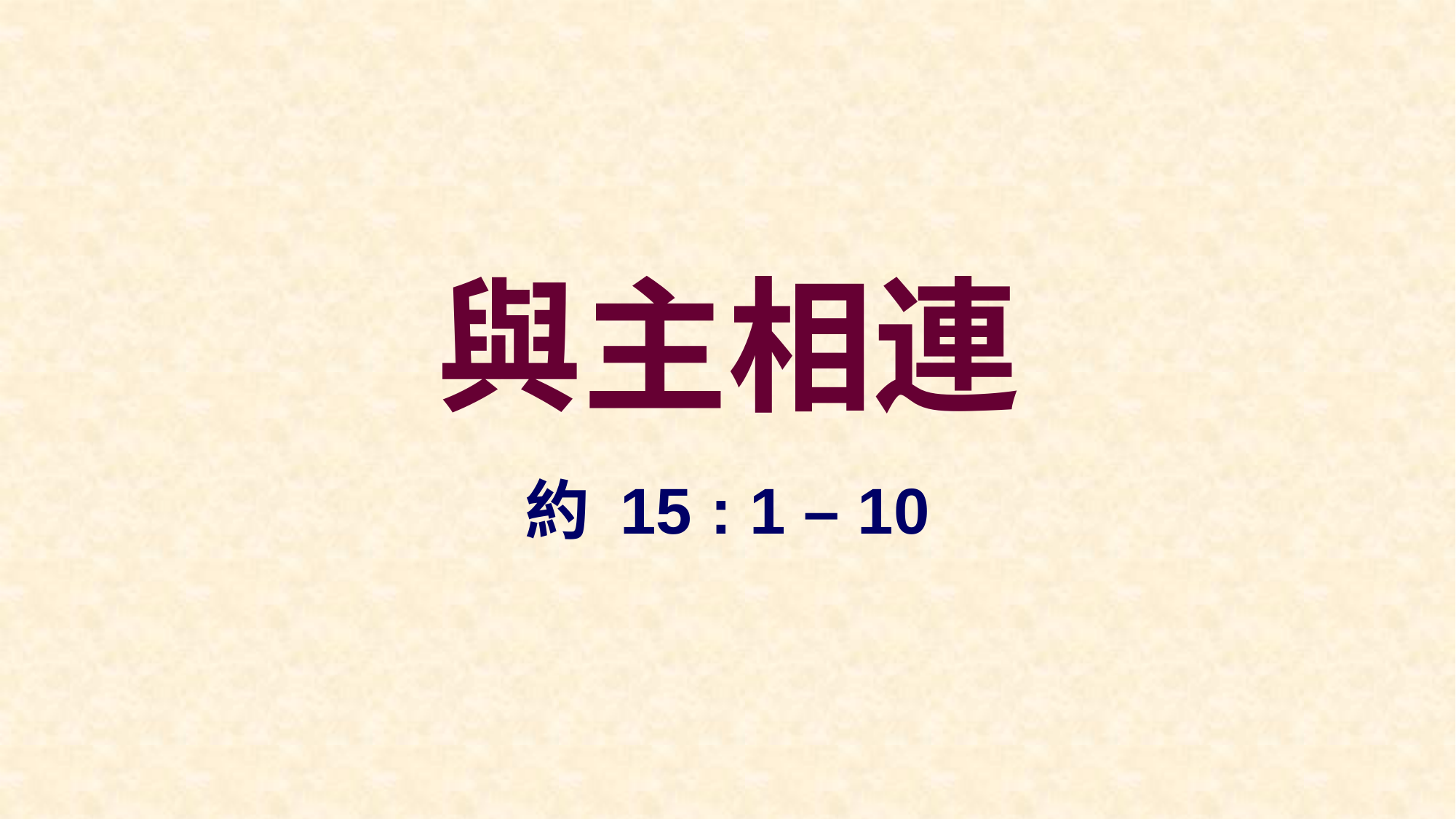

# 與主相連
約 15 : 1 – 10